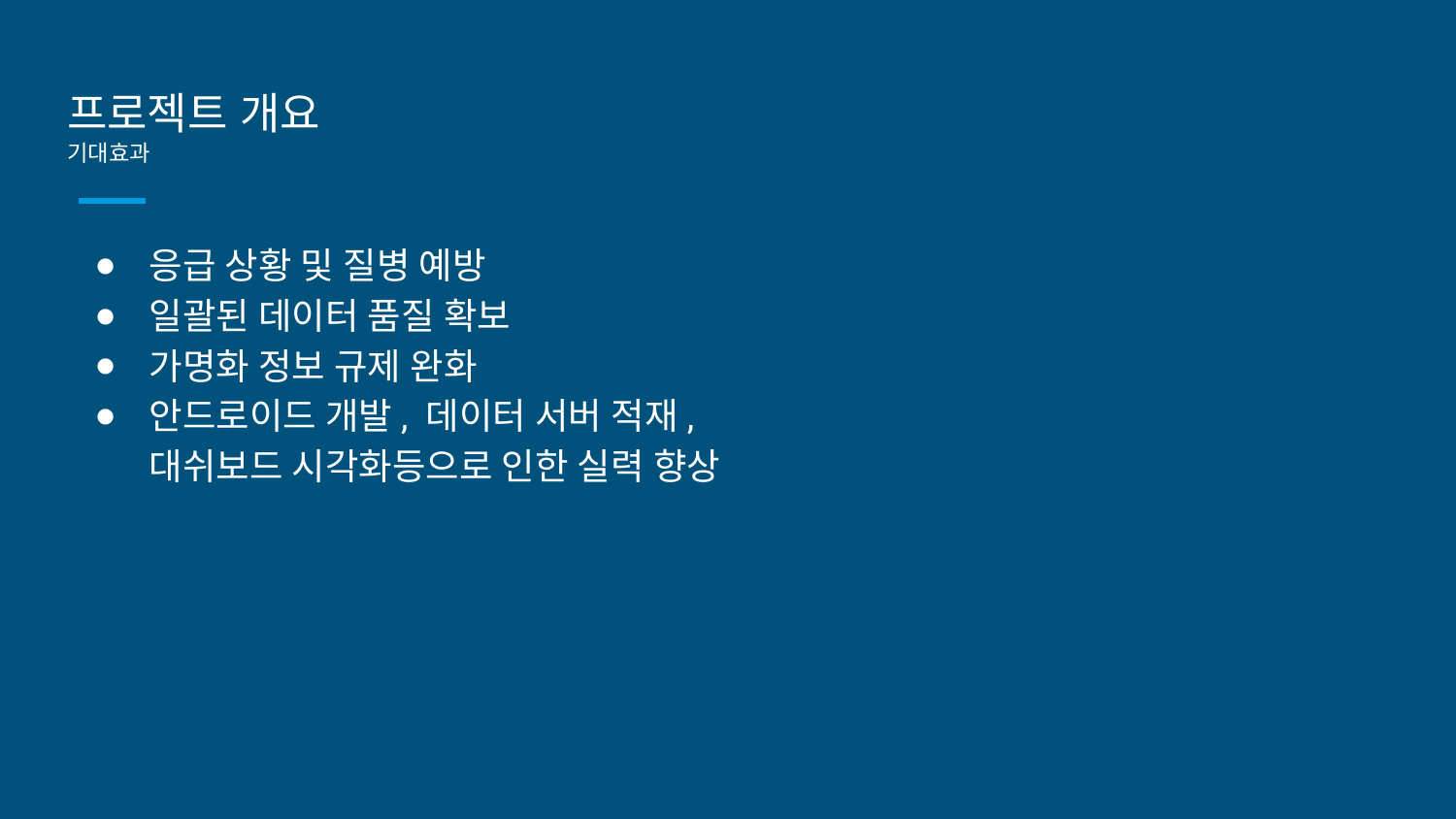

# 프로젝트 개요 기대효과
응급 상황 및 질병 예방
일괄된 데이터 품질 확보
가명화 정보 규제 완화
안드로이드 개발, 데이터 서버 적재,
대쉬보드 시각화등으로 인한 실력 향상